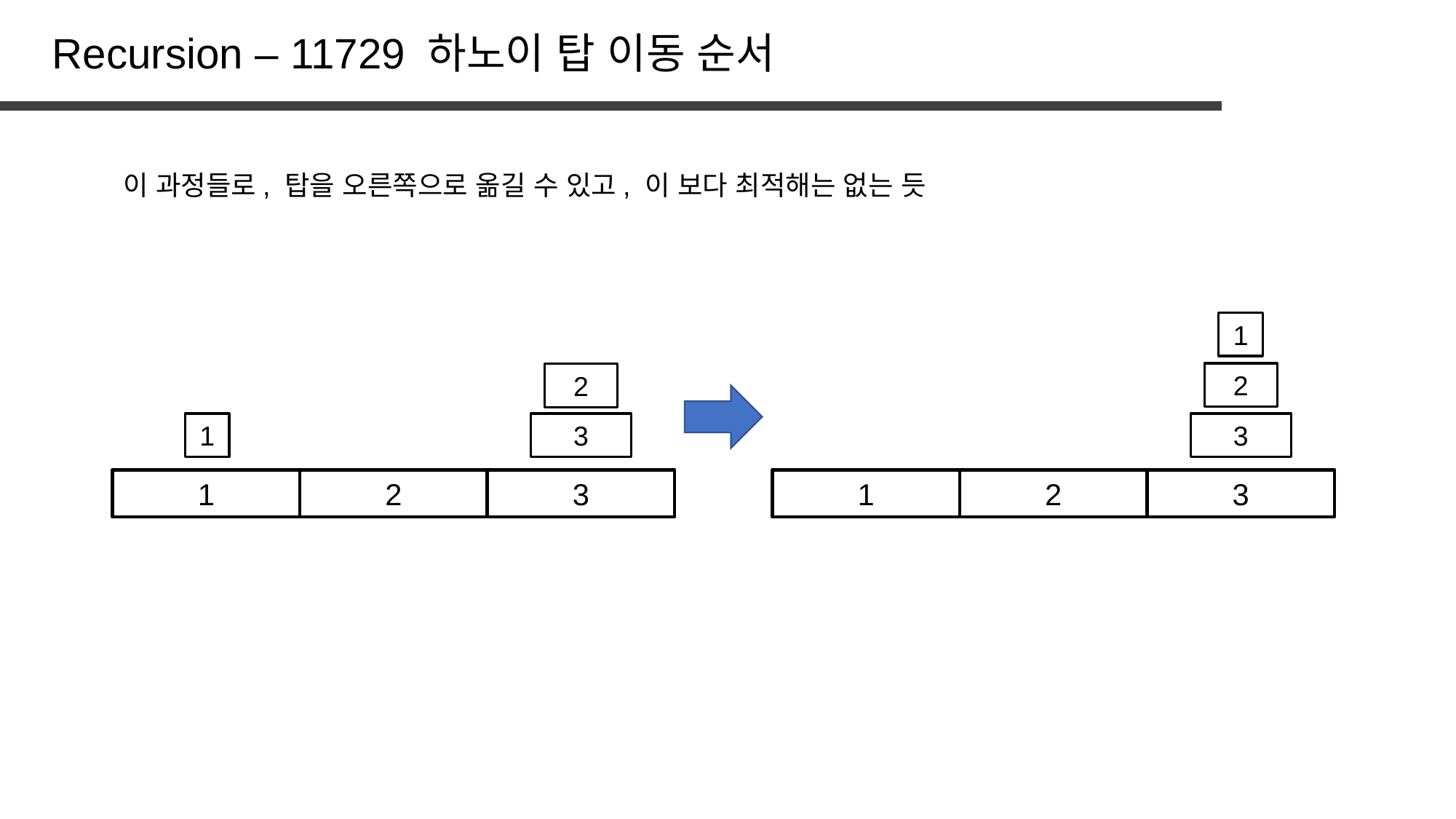

Recursion – 11729 하노이 탑 이동 순서
이 과정들로, 탑을 오른쪽으로 옮길 수 있고, 이 보다 최적해는 없는 듯
1
2
2

1
3
3
1
2
3
1
2
3